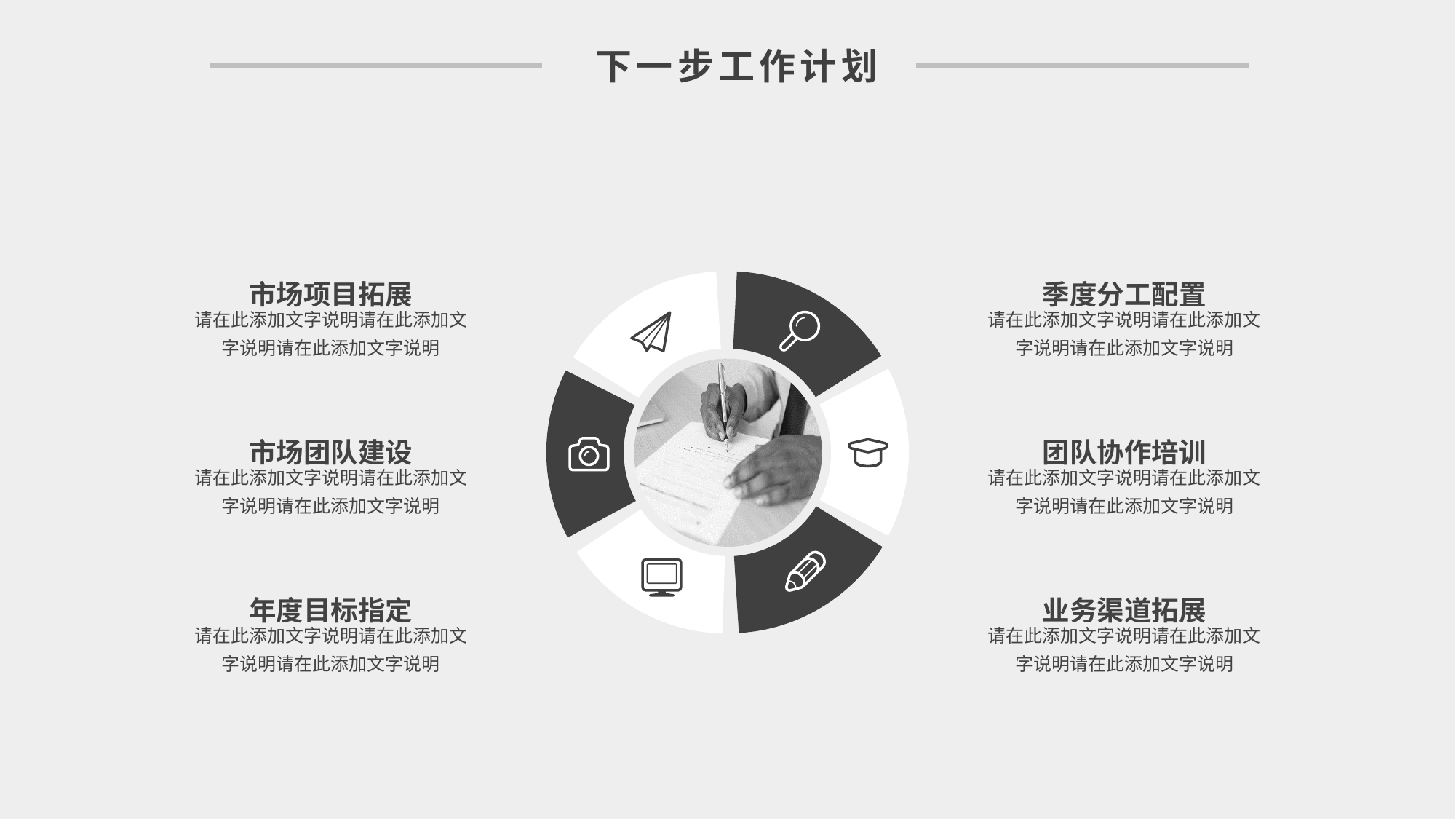

下一步工作计划
市场项目拓展
请在此添加文字说明请在此添加文字说明请在此添加文字说明
季度分工配置
请在此添加文字说明请在此添加文字说明请在此添加文字说明

市场团队建设
请在此添加文字说明请在此添加文字说明请在此添加文字说明
团队协作培训
请在此添加文字说明请在此添加文字说明请在此添加文字说明
年度目标指定
请在此添加文字说明请在此添加文字说明请在此添加文字说明
业务渠道拓展
请在此添加文字说明请在此添加文字说明请在此添加文字说明